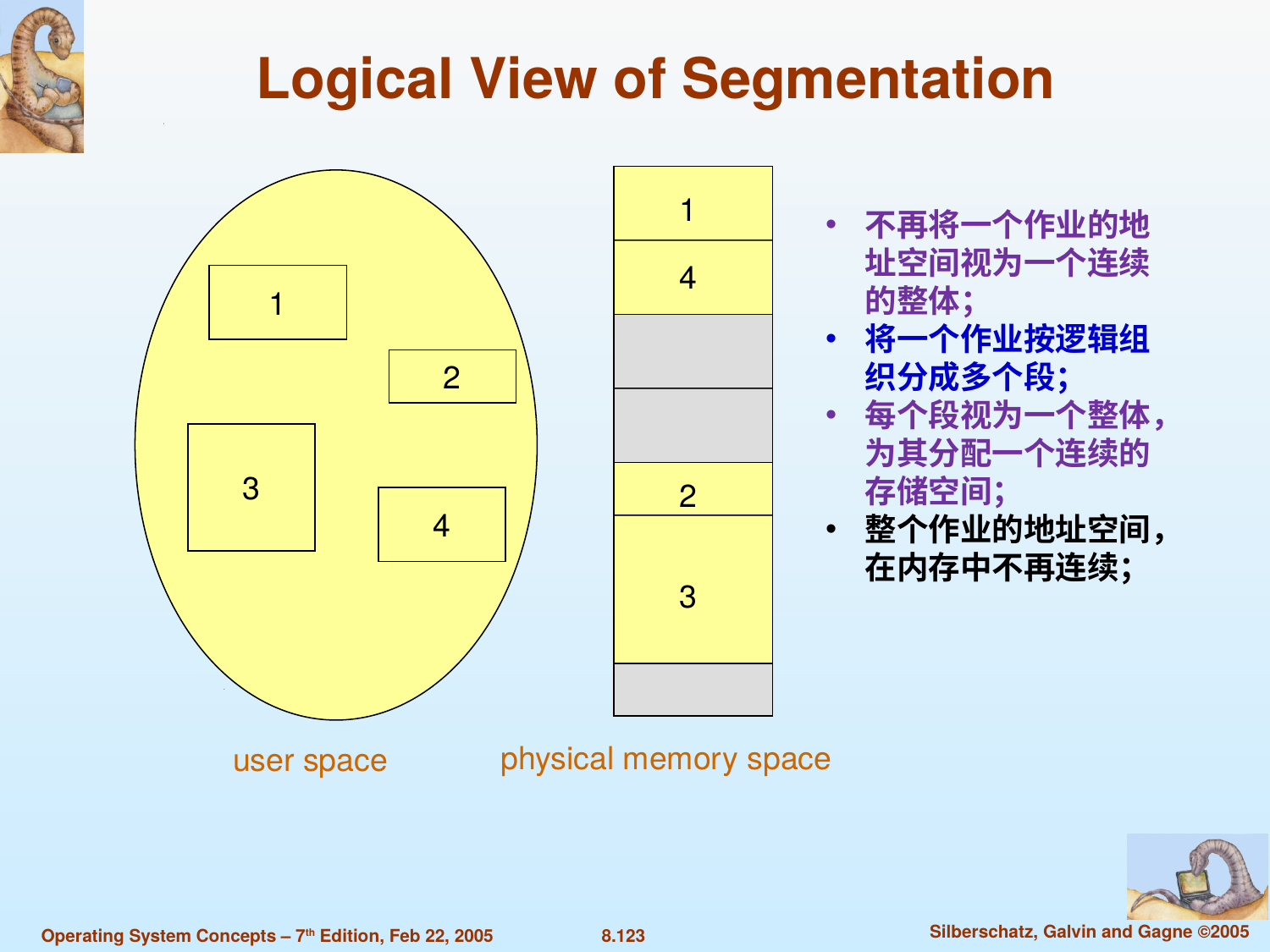

Logical View of Segmentation

1
4

2

3

1
2
3
4
不再将一个作业的地址空间视为一个连续的整体；
将一个作业按逻辑组织分成多个段；
每个段视为一个整体，为其分配一个连续的存储空间；
整个作业的地址空间，在内存中不再连续；
physical memory space
user space